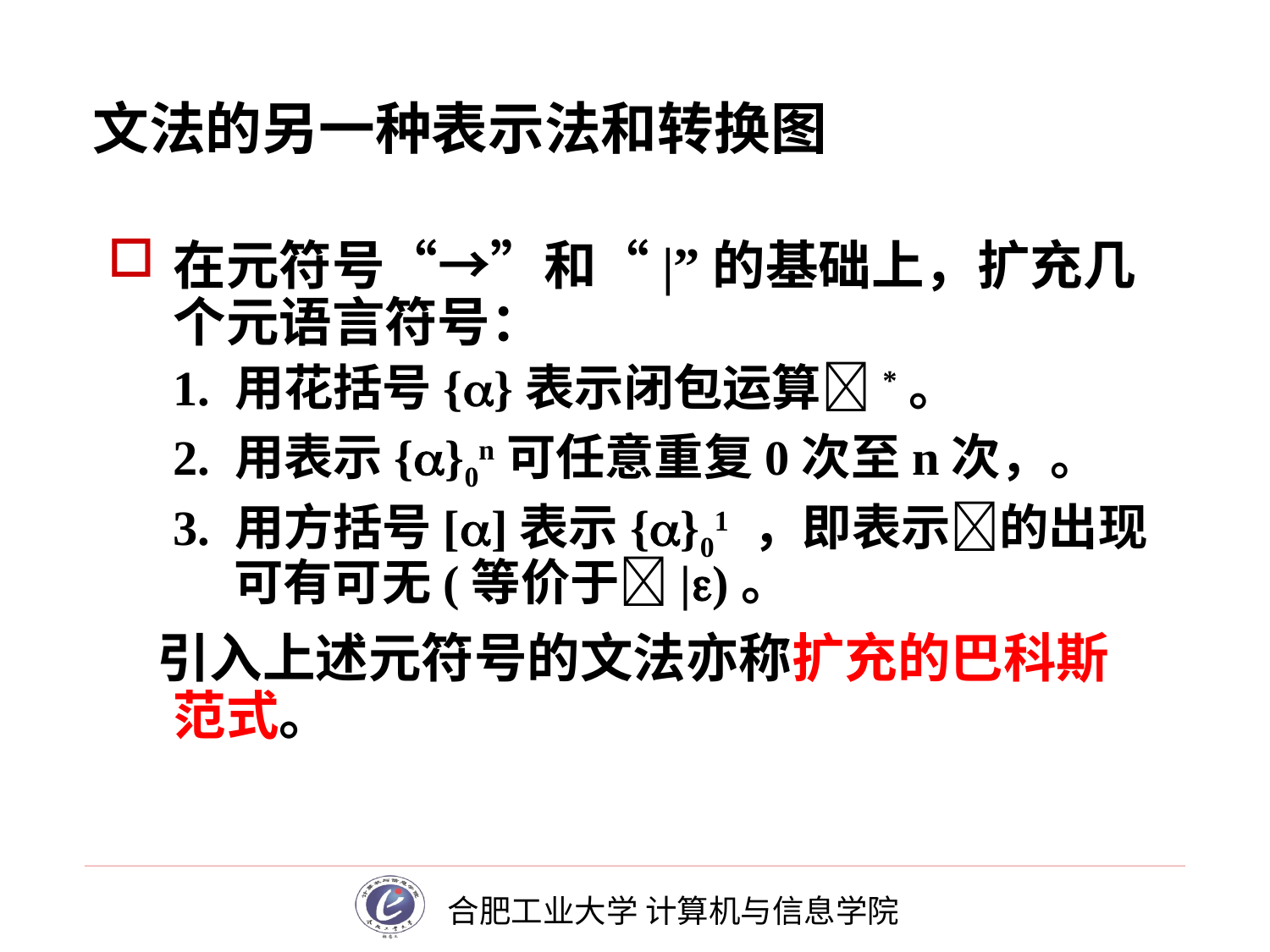

文法的另一种表示法和转换图
# 在元符号“→”和“|”的基础上，扩充几个元语言符号：
1. 用花括号{α}表示闭包运算α*。
2. 用表示{α}0n可任意重复0次至n次，。
3. 用方括号[α]表示{α}01 ，即表示α的出现可有可无(等价于α|ε)。
   引入上述元符号的文法亦称扩充的巴科斯范式。